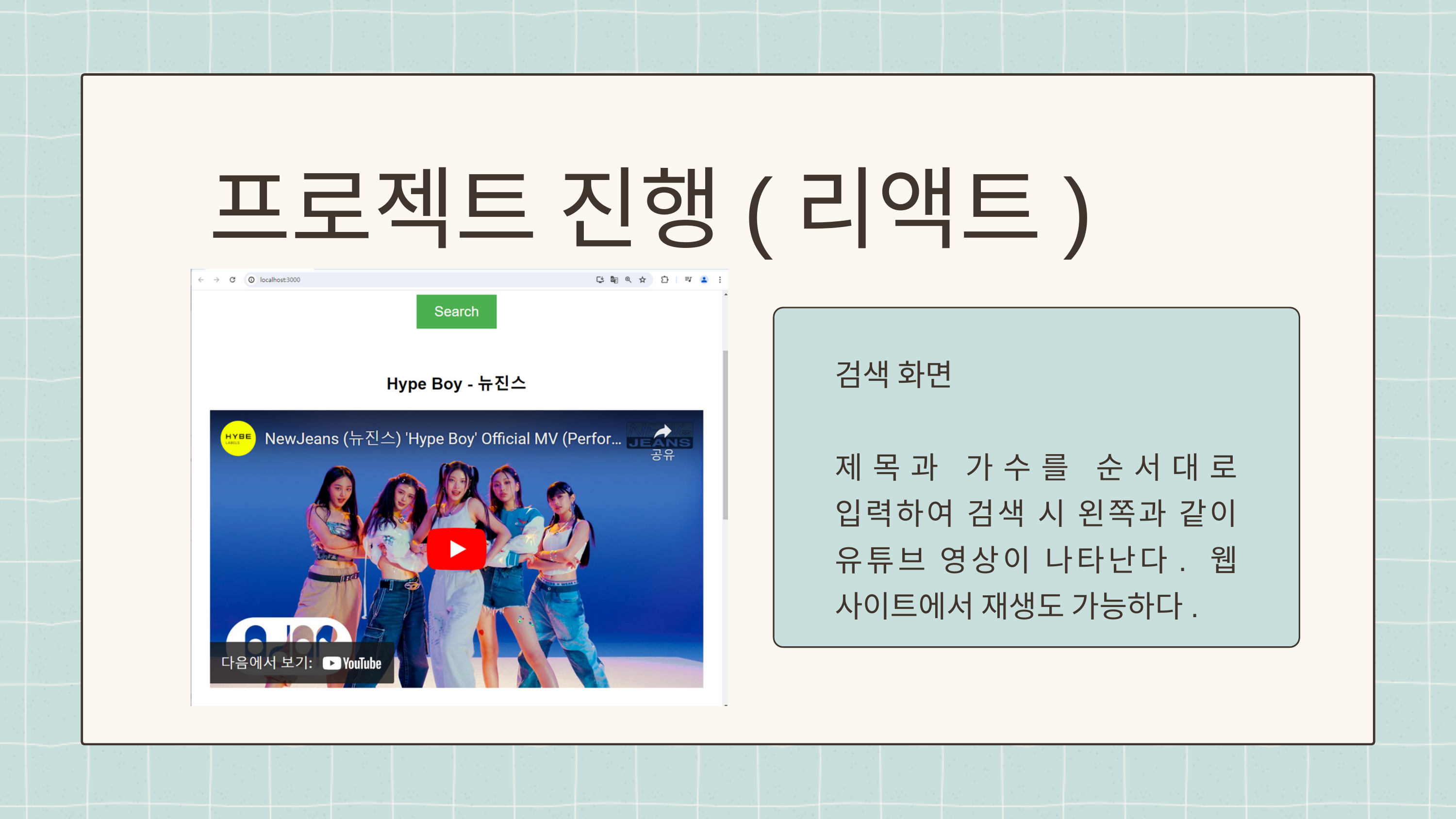

프로젝트 진행(리액트)

검색 화면

제목과 가수를 순서대로 입력하여 검색 시 왼쪽과 같이 유튜브 영상이 나타난다. 웹 사이트에서 재생도 가능하다.